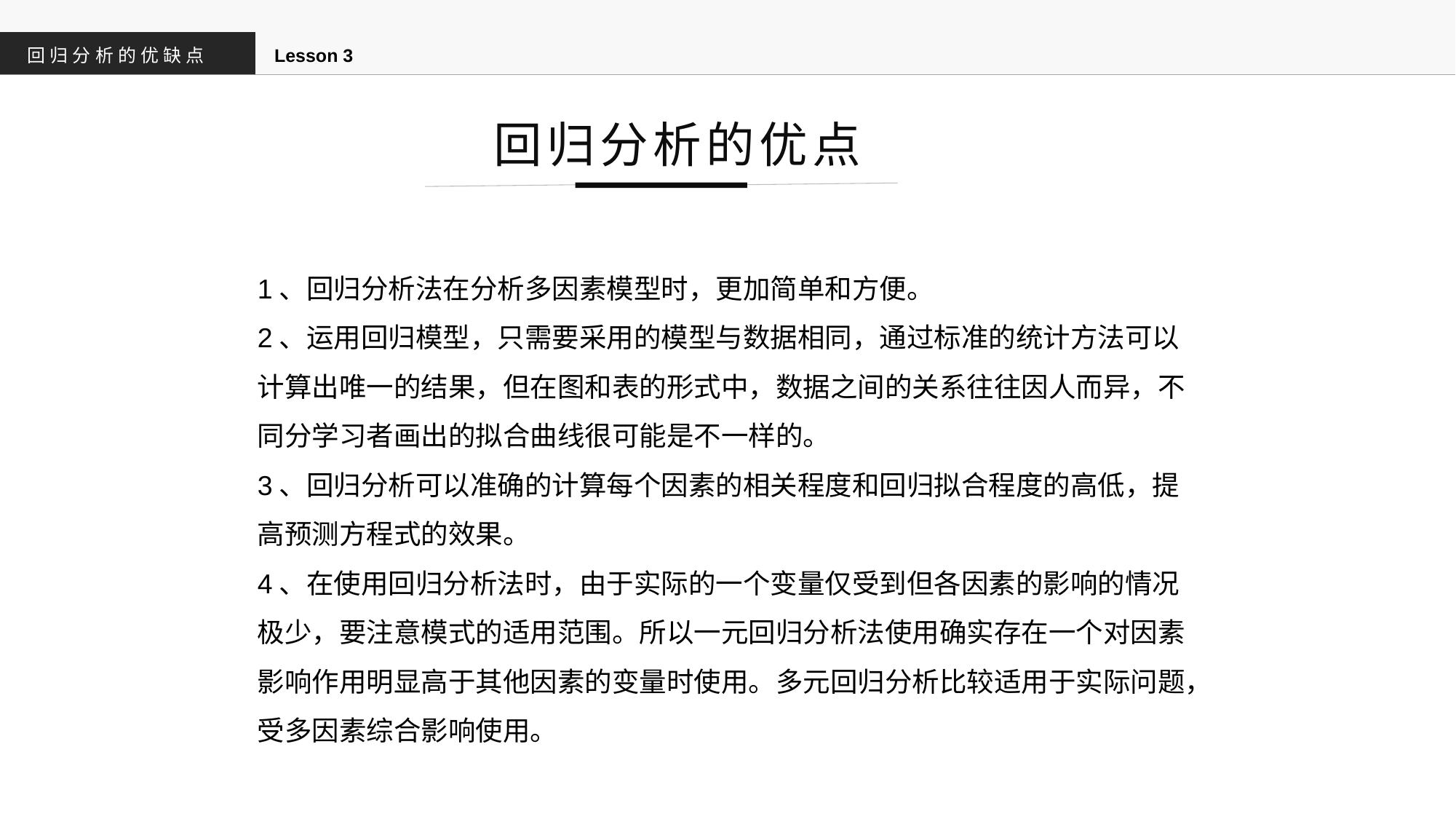

回归分析的优缺点
Lesson 3
回归分析的优点

1、回归分析法在分析多因素模型时，更加简单和方便。
2、运用回归模型，只需要采用的模型与数据相同，通过标准的统计方法可以计算出唯一的结果，但在图和表的形式中，数据之间的关系往往因人而异，不同分学习者画出的拟合曲线很可能是不一样的。
3、回归分析可以准确的计算每个因素的相关程度和回归拟合程度的高低，提高预测方程式的效果。
4、在使用回归分析法时，由于实际的一个变量仅受到但各因素的影响的情况极少，要注意模式的适用范围。所以一元回归分析法使用确实存在一个对因素影响作用明显高于其他因素的变量时使用。多元回归分析比较适用于实际问题，受多因素综合影响使用。